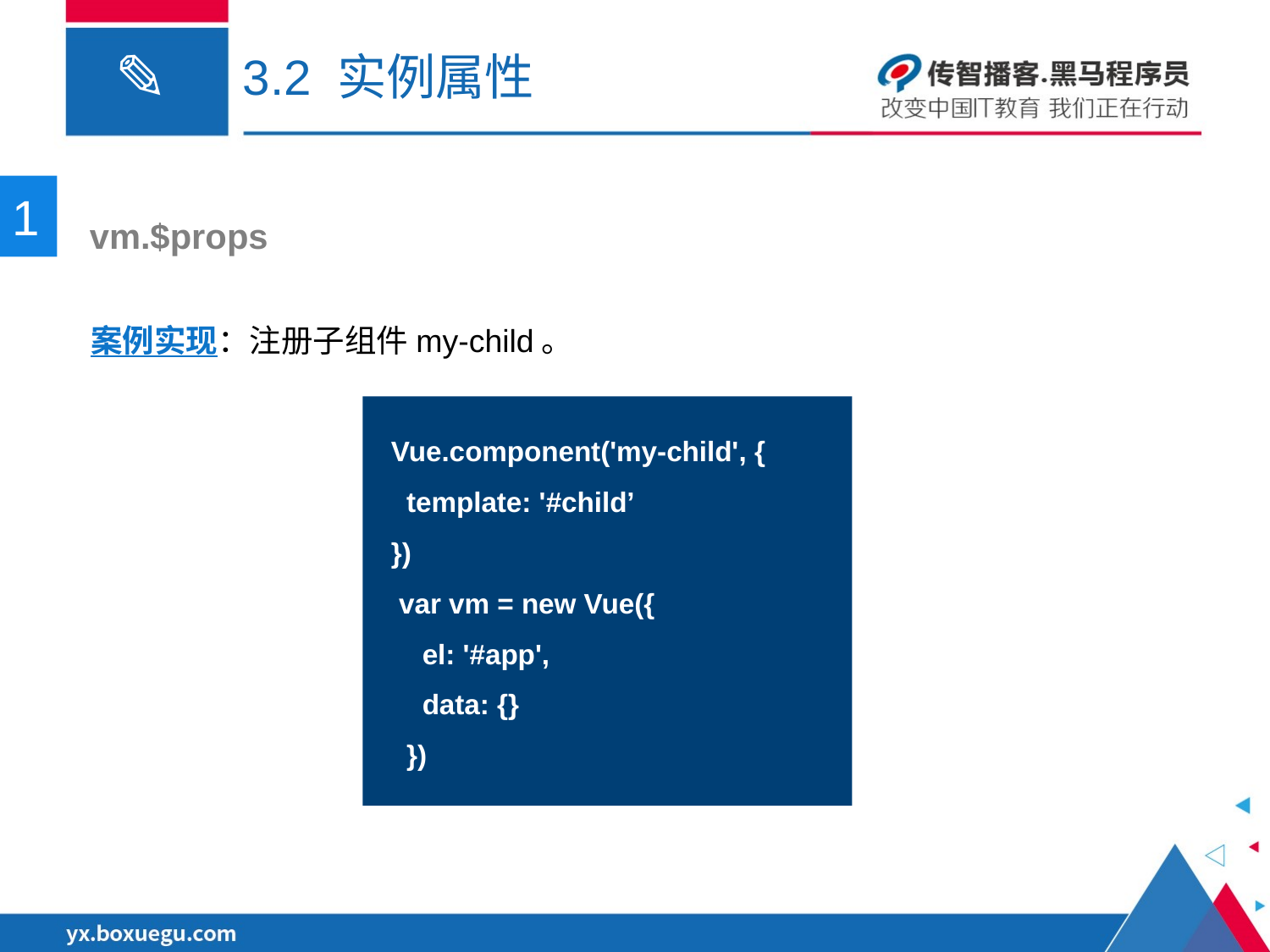

# 3.2 实例属性

1
  vm.$props
案例实现：注册子组件my-child。

Vue.component('my-child', {
  template: '#child’
})
 var vm = new Vue({
    el: '#app',
    data: {}
  })